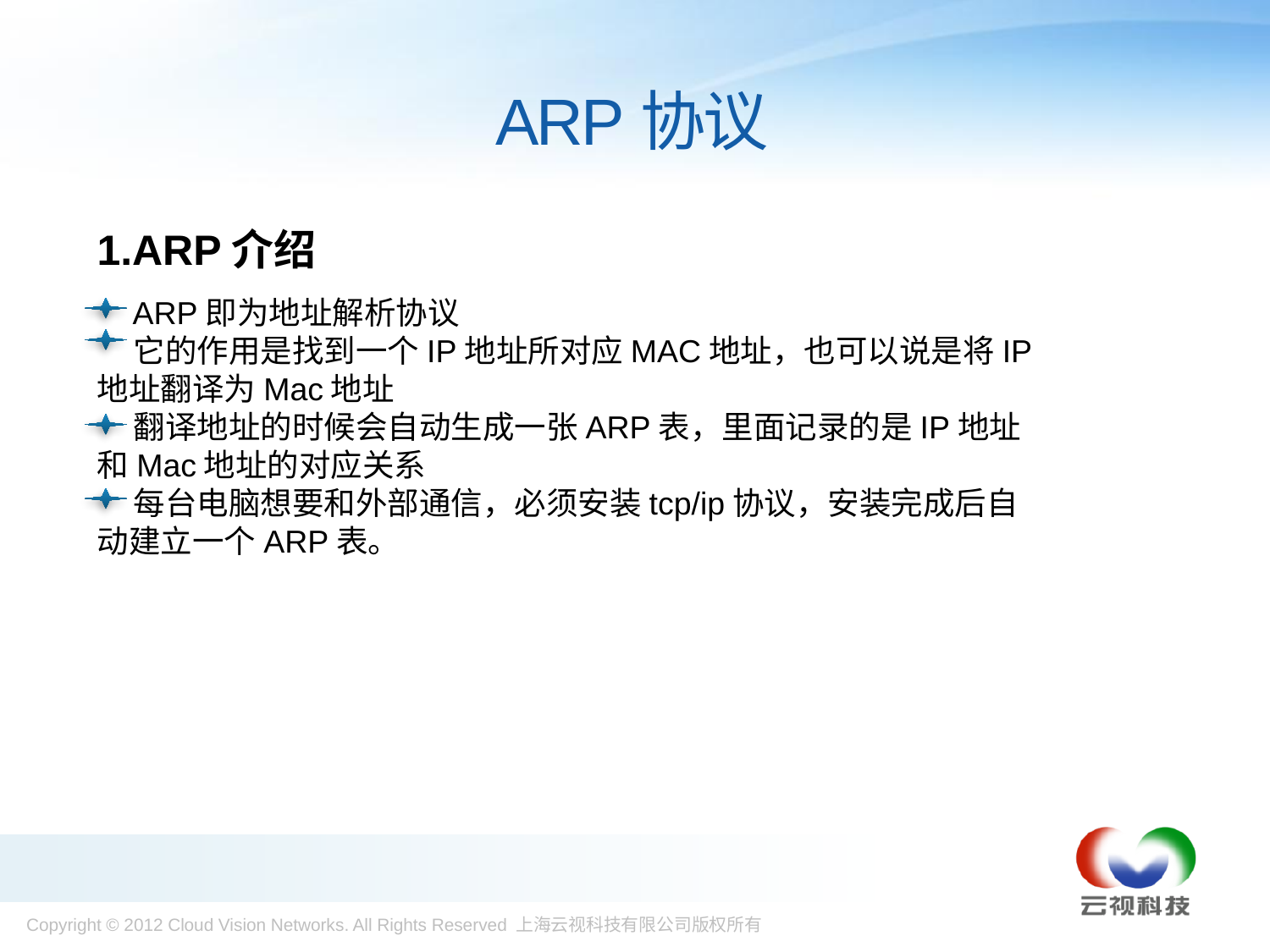

# ARP协议
1.ARP介绍
    ARP即为地址解析协议
    它的作用是找到一个IP地址所对应MAC地址，也可以说是将IP地址翻译为Mac地址
    翻译地址的时候会自动生成一张ARP表，里面记录的是IP地址和Mac地址的对应关系
    每台电脑想要和外部通信，必须安装tcp/ip协议，安装完成后自动建立一个ARP表。